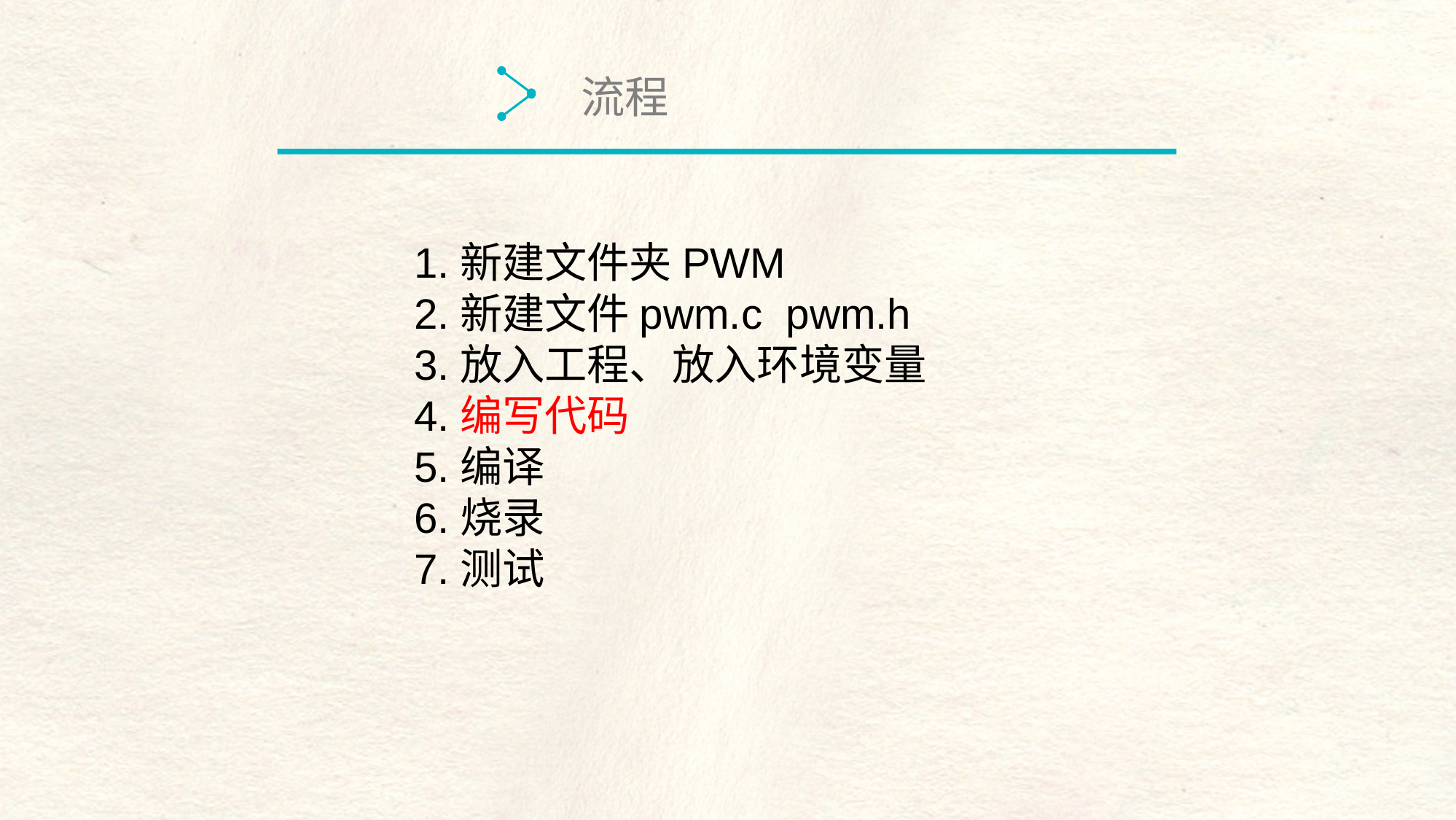

流程

1.新建文件夹PWM
2.新建文件pwm.c  pwm.h
3.放入工程、放入环境变量
4.编写代码
5.编译
6.烧录
7.测试